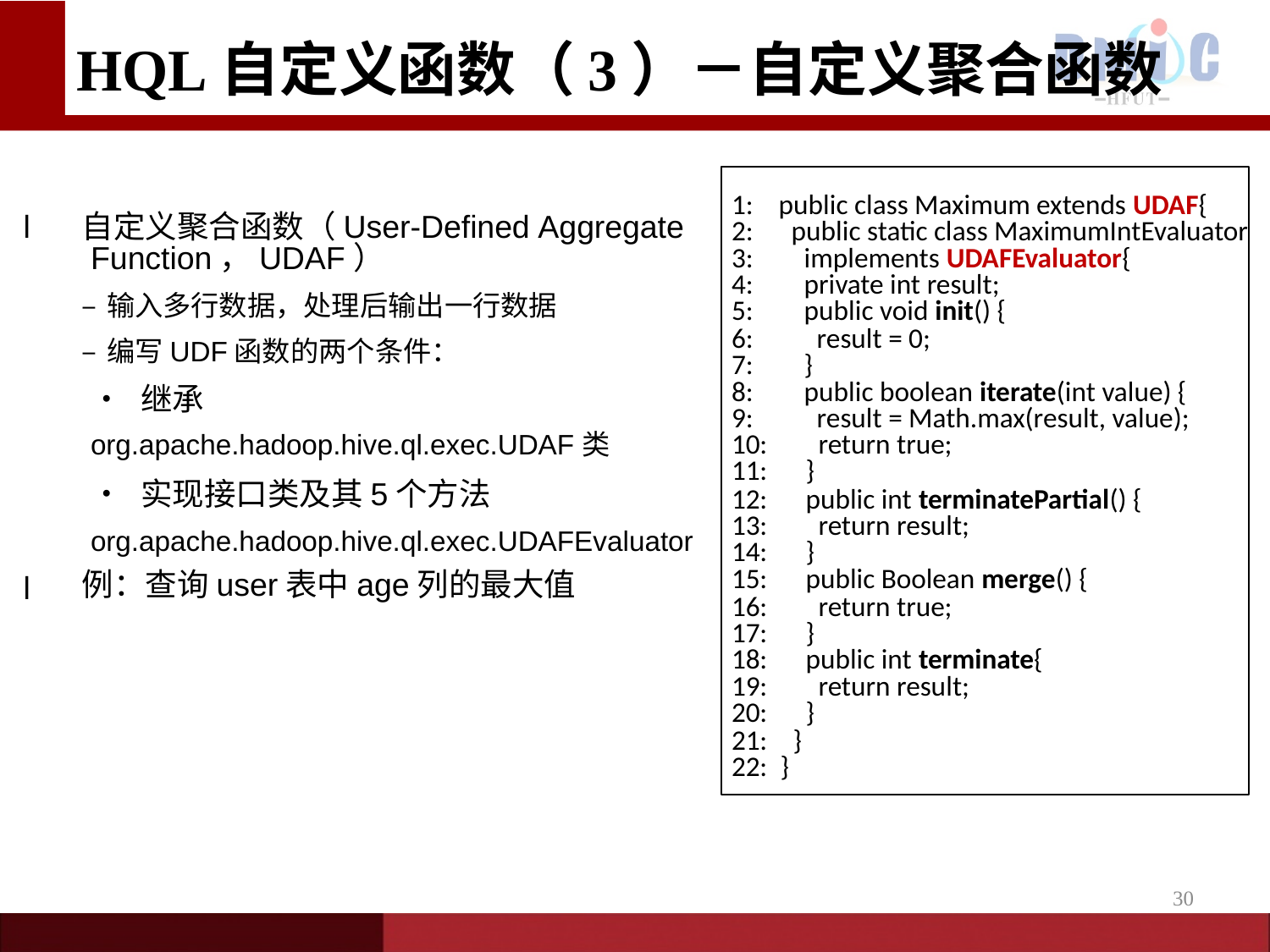

# HQL自定义函数（3）－自定义聚合函数

1:    public class Maximum extends UDAF{
2:      public static class MaximumIntEvaluator
3:        implements UDAFEvaluator{
4:        private int result;
5:        public void init() {
6:          result = 0;
7:        }
8:        public boolean iterate(int value) {
9:          result = Math.max(result, value);
10:        return true;
11:      }
12:      public int terminatePartial() {
13:        return result;
14:      }
15:      public Boolean merge() {
16:        return true;
17:      }
18:      public int terminate{
19:        return result;
20:      }
21:    }
22:  }
自定义聚合函数（User-Defined Aggregate
	Function，UDAF）
– 输入多行数据，处理后输出一行数据
– 编写UDF函数的两个条件：

	•  继承
	org.apache.hadoop.hive.ql.exec.UDAF类

	•  实现接口类及其5个方法
	org.apache.hadoop.hive.ql.exec.UDAFEvaluator
例：查询user表中age列的最大值
l

l
30